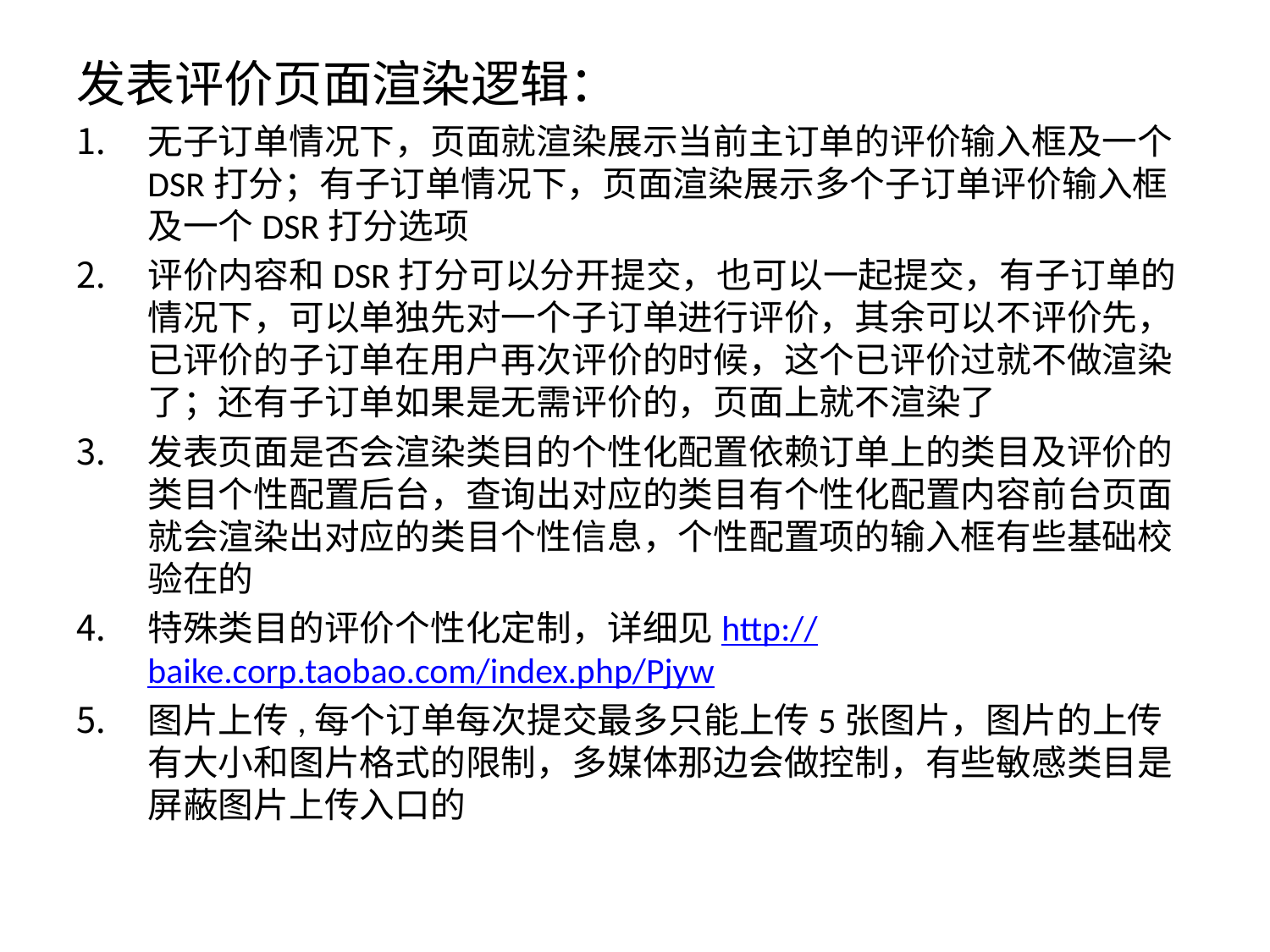

发表评价页面渲染逻辑：
无子订单情况下，页面就渲染展示当前主订单的评价输入框及一个DSR打分；有子订单情况下，页面渲染展示多个子订单评价输入框及一个DSR打分选项
评价内容和DSR打分可以分开提交，也可以一起提交，有子订单的情况下，可以单独先对一个子订单进行评价，其余可以不评价先，已评价的子订单在用户再次评价的时候，这个已评价过就不做渲染了；还有子订单如果是无需评价的，页面上就不渲染了
发表页面是否会渲染类目的个性化配置依赖订单上的类目及评价的类目个性配置后台，查询出对应的类目有个性化配置内容前台页面就会渲染出对应的类目个性信息，个性配置项的输入框有些基础校验在的
特殊类目的评价个性化定制，详细见http://baike.corp.taobao.com/index.php/Pjyw
图片上传,每个订单每次提交最多只能上传5张图片，图片的上传有大小和图片格式的限制，多媒体那边会做控制，有些敏感类目是屏蔽图片上传入口的